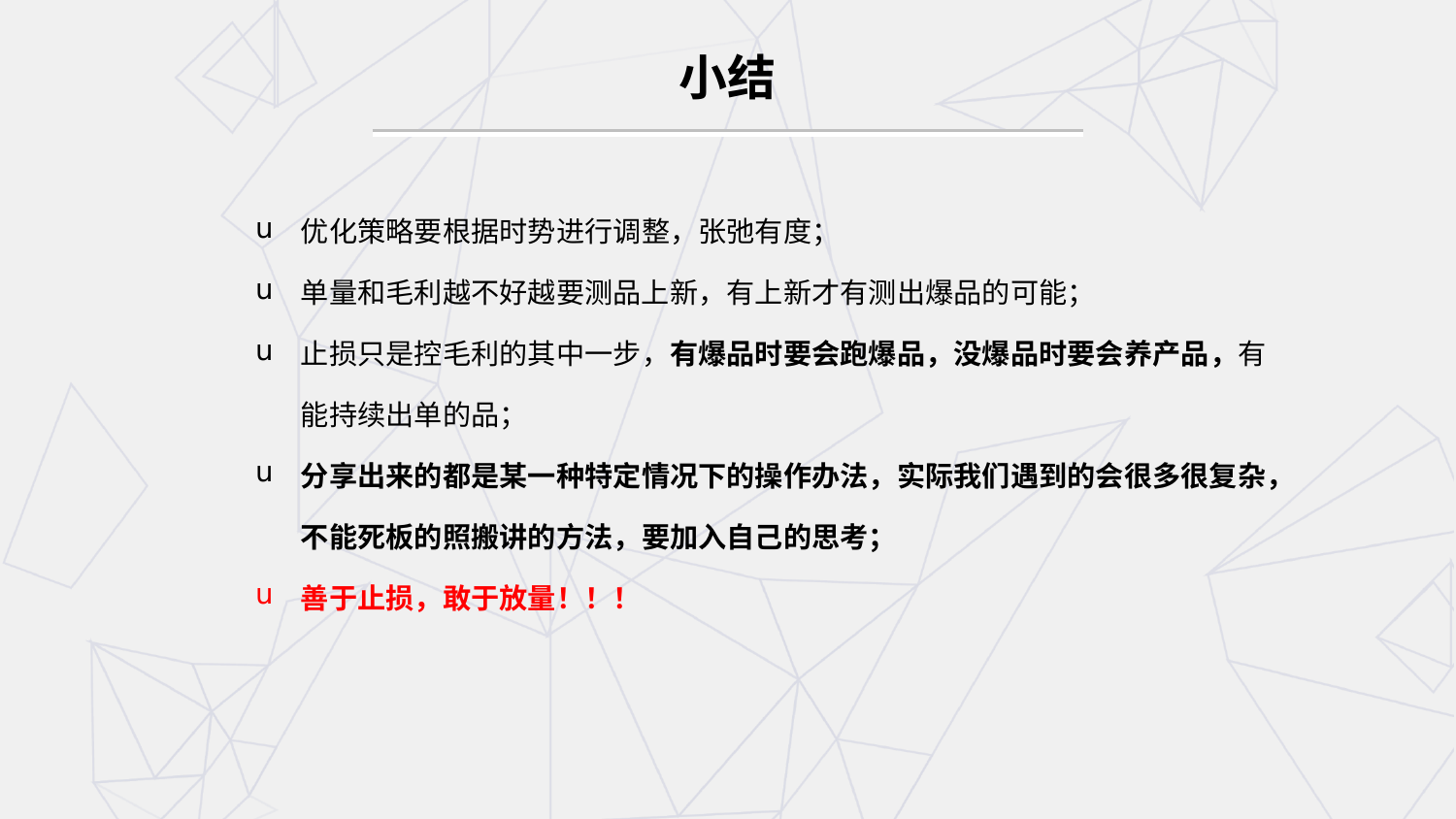

# 小结
优化策略要根据时势进行调整，张弛有度；
单量和毛利越不好越要测品上新，有上新才有测出爆品的可能；
止损只是控毛利的其中一步，有爆品时要会跑爆品，没爆品时要会养产品，有能持续出单的品；
分享出来的都是某一种特定情况下的操作办法，实际我们遇到的会很多很复杂，不能死板的照搬讲的方法，要加入自己的思考；
善于止损，敢于放量！！！